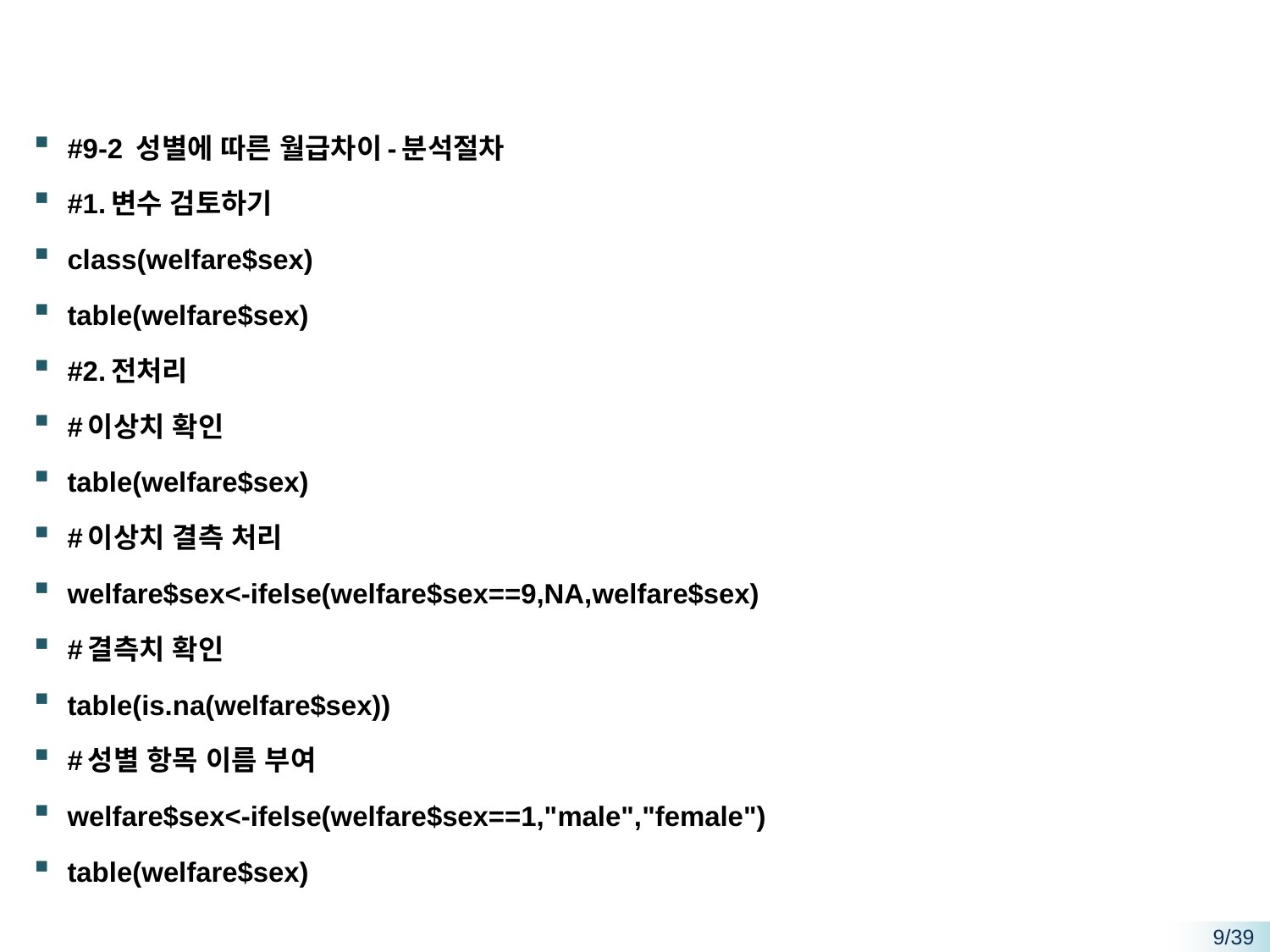

#9-2 성별에 따른 월급차이-분석절차
#1.변수 검토하기
class(welfare$sex)
table(welfare$sex)
#2.전처리
#이상치 확인
table(welfare$sex)
#이상치 결측 처리
welfare$sex<-ifelse(welfare$sex==9,NA,welfare$sex)
#결측치 확인
table(is.na(welfare$sex))
#성별 항목 이름 부여
welfare$sex<-ifelse(welfare$sex==1,"male","female")
table(welfare$sex)